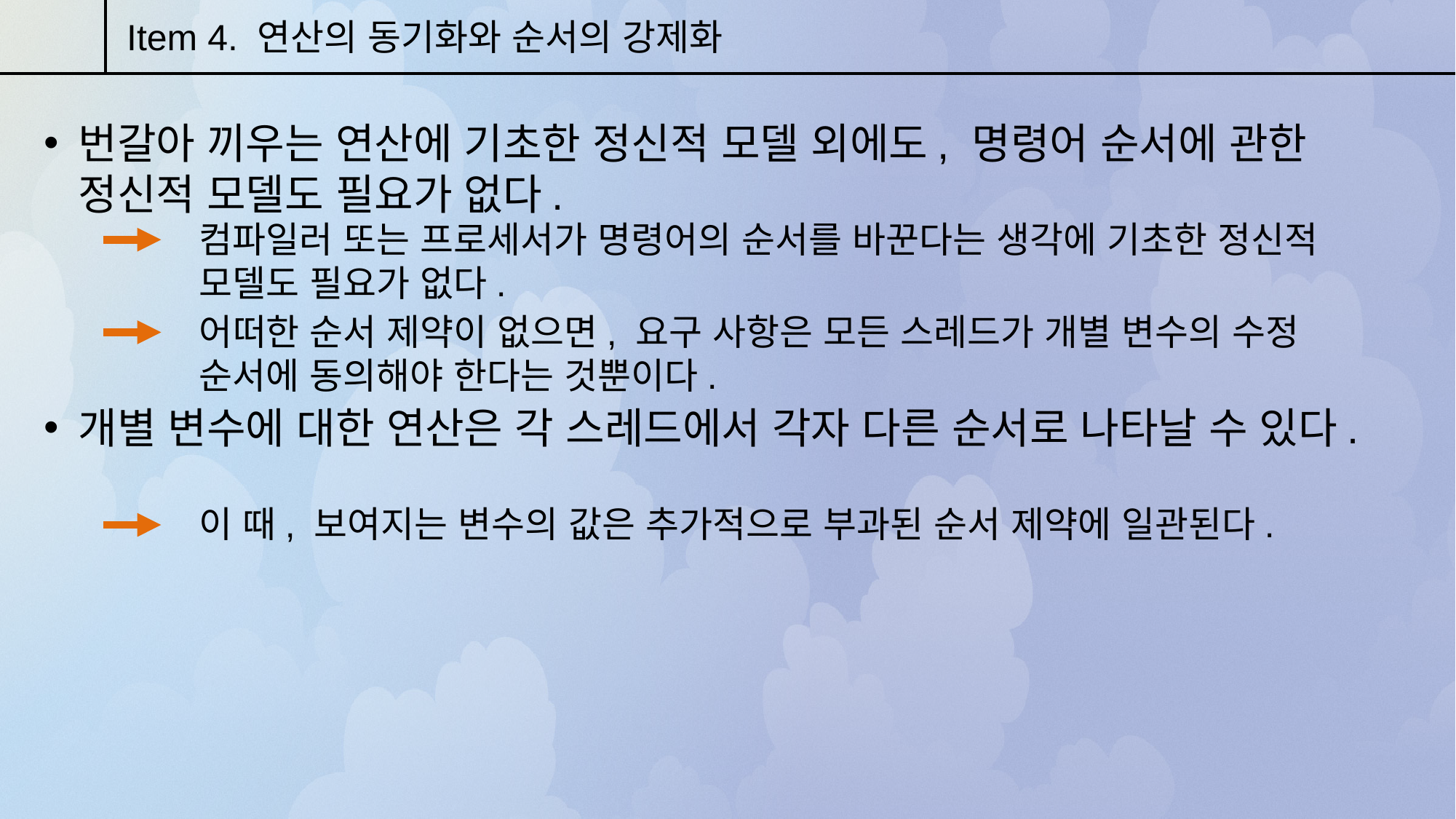

Item 4. 연산의 동기화와 순서의 강제화
번갈아 끼우는 연산에 기초한 정신적 모델 외에도, 명령어 순서에 관한 정신적 모델도 필요가 없다.
컴파일러 또는 프로세서가 명령어의 순서를 바꾼다는 생각에 기초한 정신적 모델도 필요가 없다.
어떠한 순서 제약이 없으면, 요구 사항은 모든 스레드가 개별 변수의 수정 순서에 동의해야 한다는 것뿐이다.
개별 변수에 대한 연산은 각 스레드에서 각자 다른 순서로 나타날 수 있다.
이 때, 보여지는 변수의 값은 추가적으로 부과된 순서 제약에 일관된다.